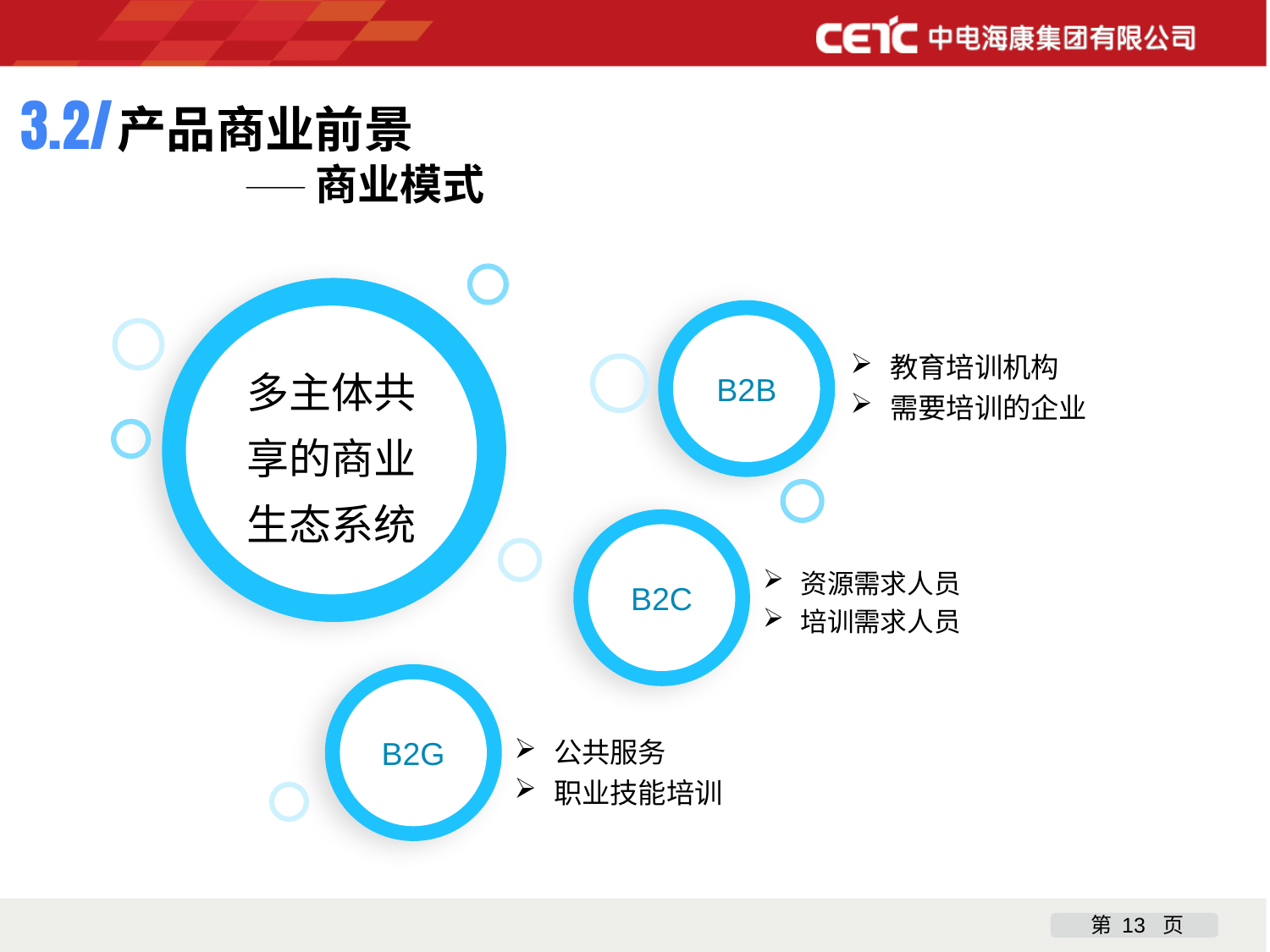

3.2/
产品商业前景
	——商业模式

多主体共享的商业生态系统
B2B
教育培训机构
需要培训的企业

B2C

资源需求人员
培训需求人员

B2G
公共服务
职业技能培训